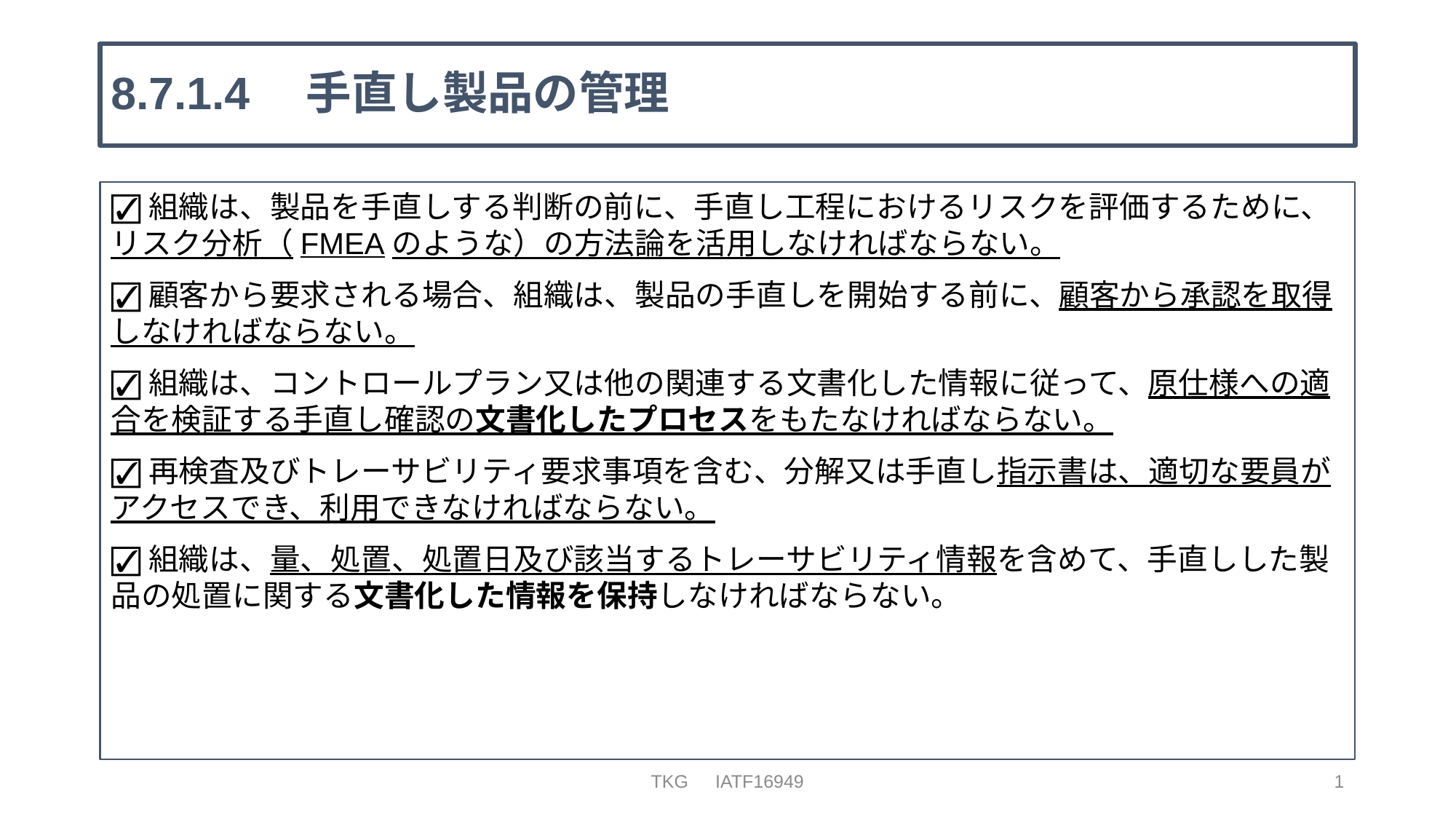

# 8.7.1.4　手直し製品の管理
☑組織は、製品を手直しする判断の前に、手直し工程におけるリスクを評価するために、リスク分析（FMEAのような）の方法論を活用しなければならない。
☑顧客から要求される場合、組織は、製品の手直しを開始する前に、顧客から承認を取得しなければならない。
☑組織は、コントロールプラン又は他の関連する文書化した情報に従って、原仕様への適合を検証する手直し確認の文書化したプロセスをもたなければならない。
☑再検査及びトレーサビリティ要求事項を含む、分解又は手直し指示書は、適切な要員がアクセスでき、利用できなければならない。
☑組織は、量、処置、処置日及び該当するトレーサビリティ情報を含めて、手直しした製品の処置に関する文書化した情報を保持しなければならない。

TKG　IATF16949
1